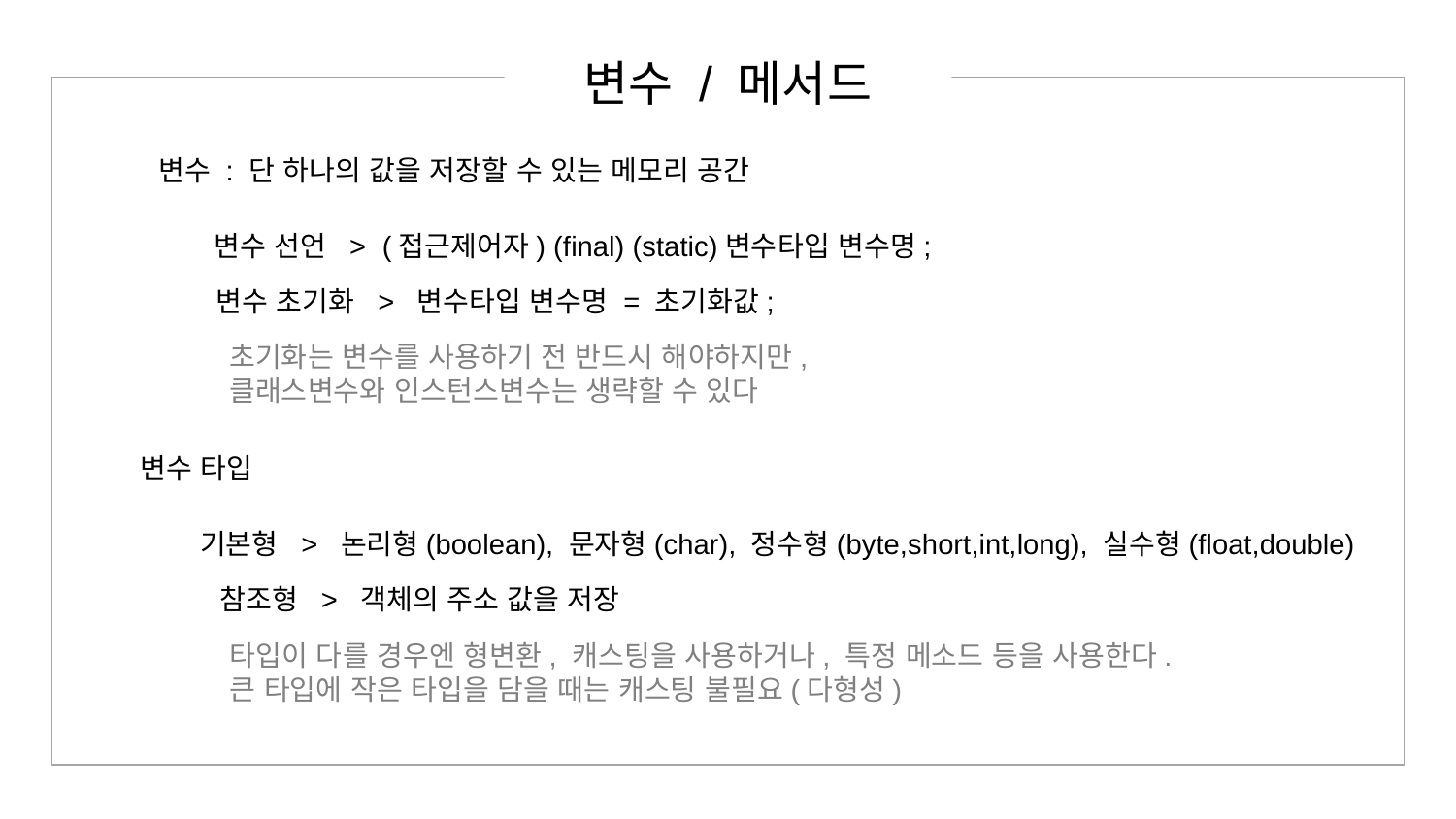

변수 / 메서드

변수 : 단 하나의 값을 저장할 수 있는 메모리 공간
변수 선언  >  (접근제어자) (final) (static)변수타입 변수명;
변수 초기화  >  변수타입 변수명 = 초기화값;
초기화는 변수를 사용하기 전 반드시 해야하지만,
클래스변수와 인스턴스변수는 생략할 수 있다
변수 타입
기본형  >  논리형(boolean), 문자형(char), 정수형(byte,short,int,long), 실수형(float,double)
참조형  >  객체의 주소 값을 저장
타입이 다를 경우엔 형변환, 캐스팅을 사용하거나, 특정 메소드 등을 사용한다.
큰 타입에 작은 타입을 담을 때는 캐스팅 불필요(다형성)